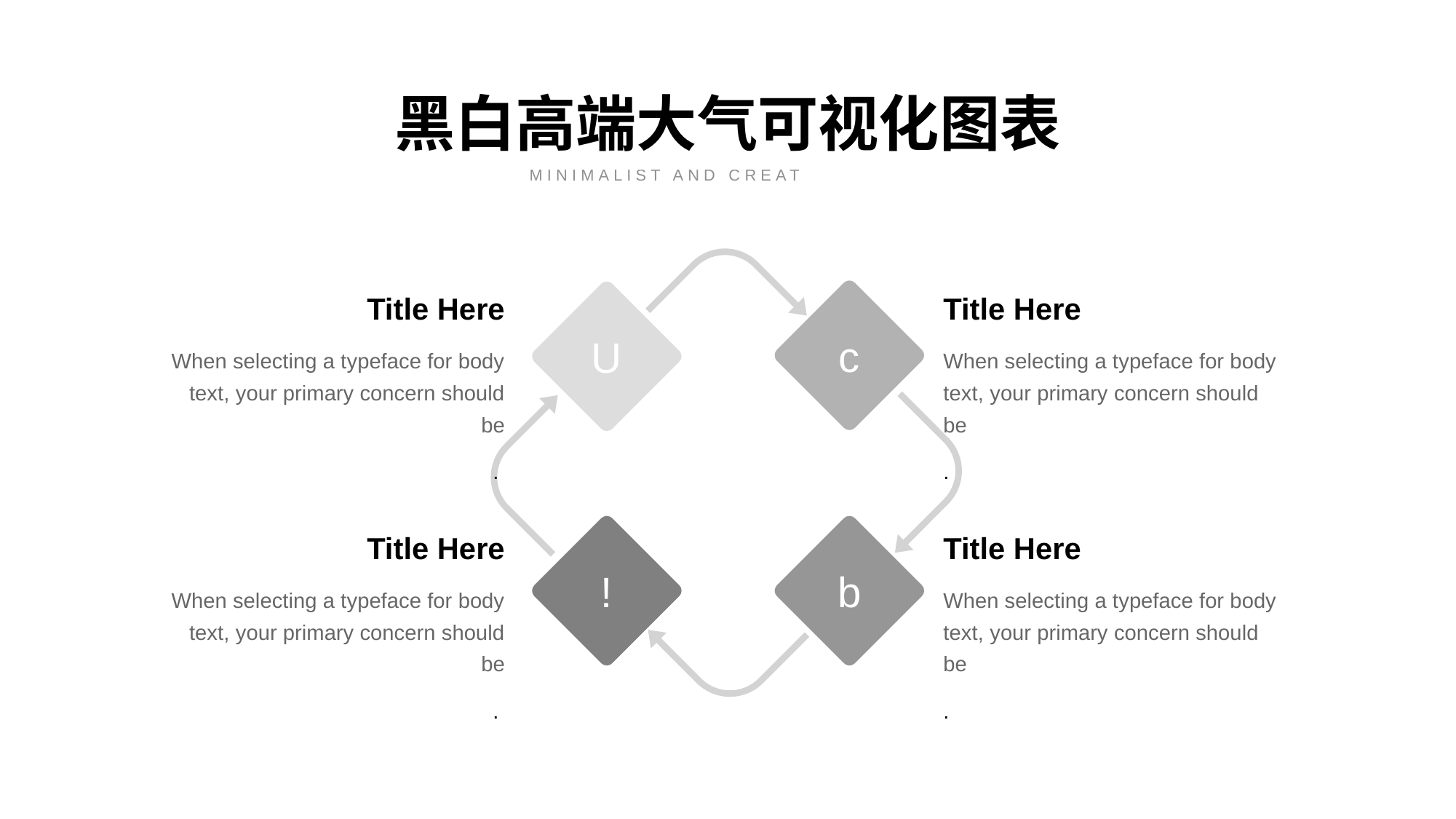

黑白高端大气可视化图表
MINIMALIST AND CREATIVE THEME

c
U
Title Here
When selecting a typeface for body text, your primary concern should be
.
Title Here
When selecting a typeface for body text, your primary concern should be
.

!
b
Title Here
When selecting a typeface for body text, your primary concern should be
.
Title Here
When selecting a typeface for body text, your primary concern should be
.